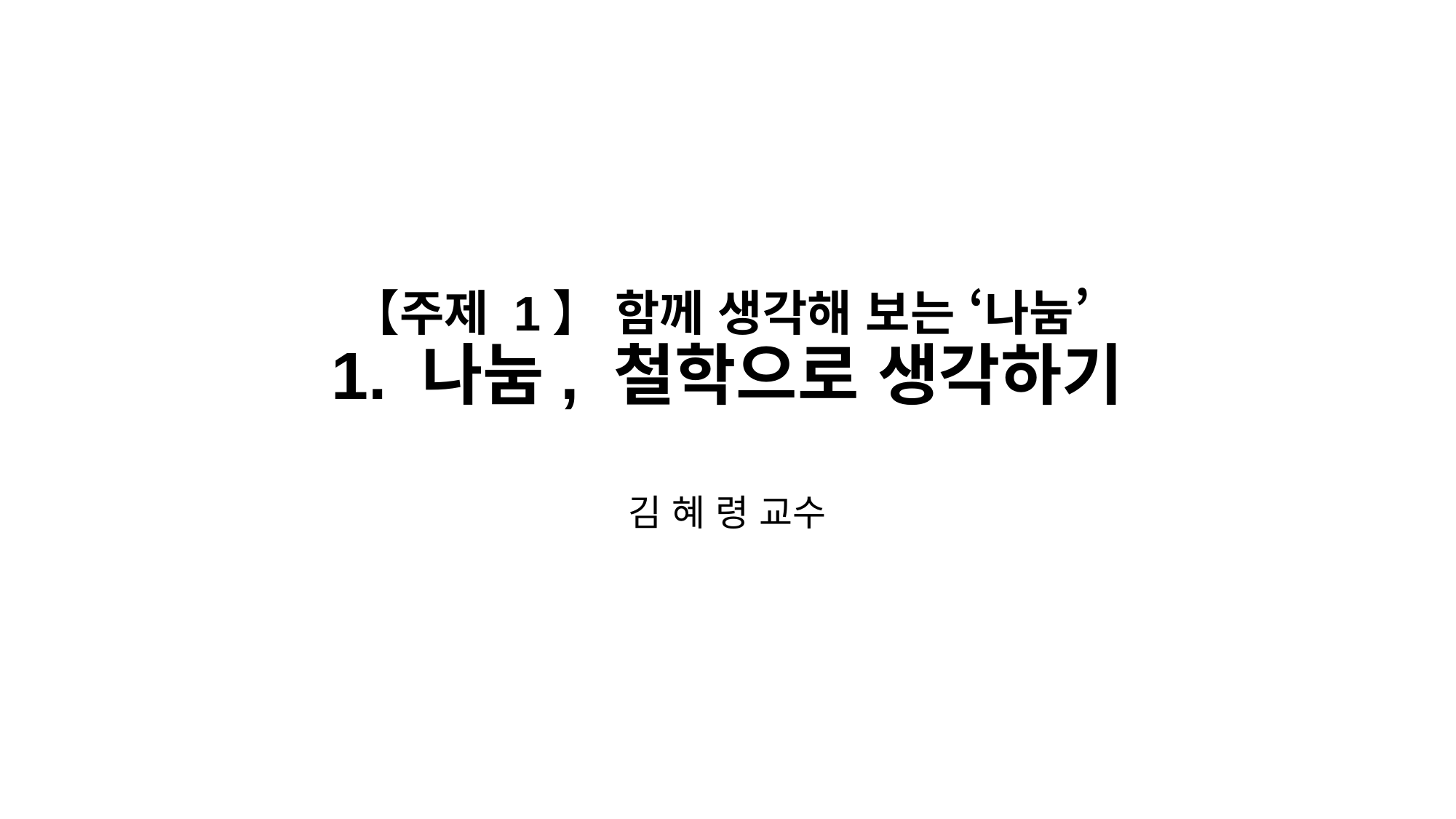

# 【주제 1】 함께 생각해 보는 ‘나눔’ 1. 나눔, 철학으로 생각하기

김 혜 령 교수